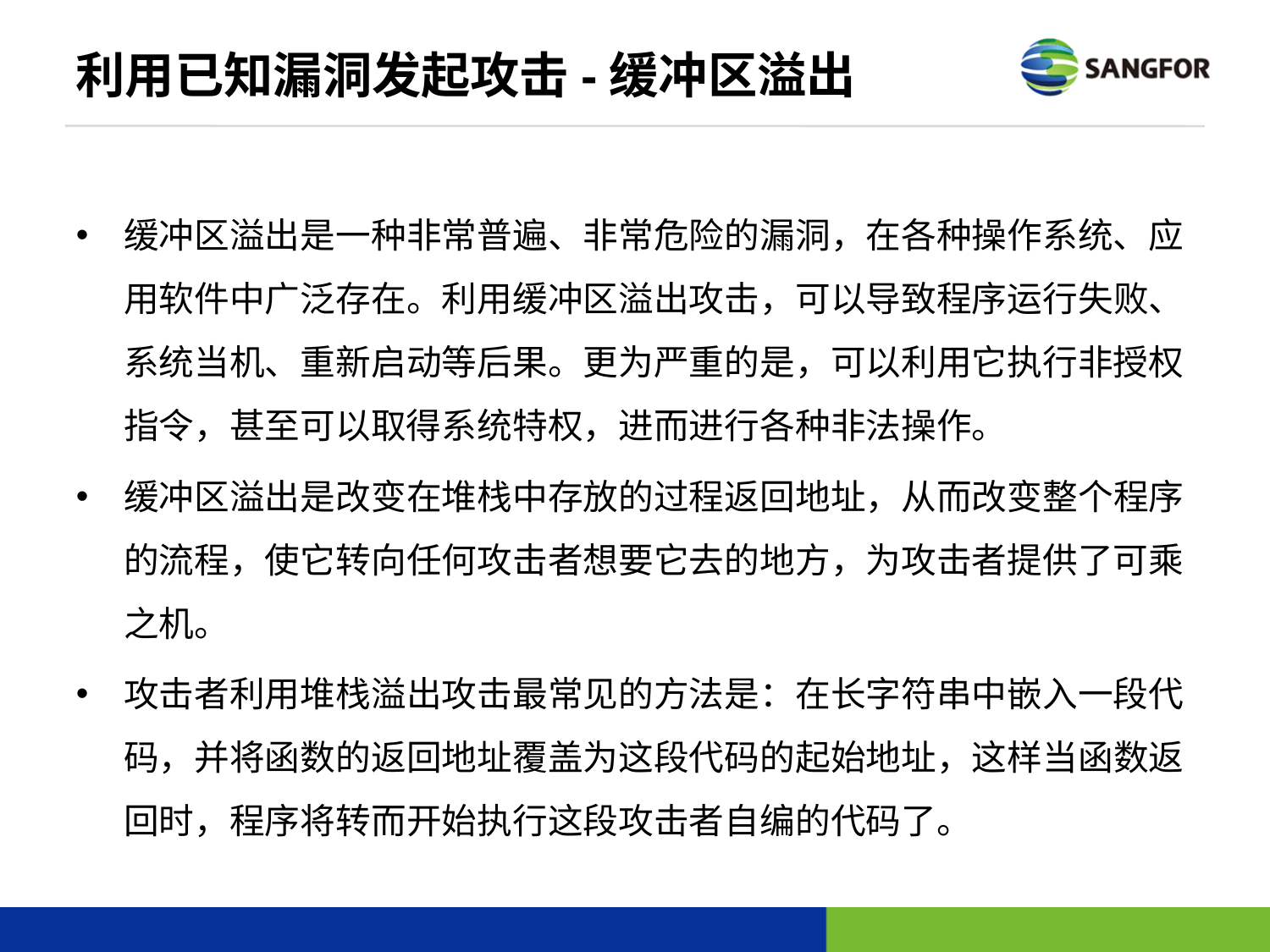

# 利用已知漏洞发起攻击-缓冲区溢出
缓冲区溢出是一种非常普遍、非常危险的漏洞，在各种操作系统、应用软件中广泛存在。利用缓冲区溢出攻击，可以导致程序运行失败、系统当机、重新启动等后果。更为严重的是，可以利用它执行非授权指令，甚至可以取得系统特权，进而进行各种非法操作。
缓冲区溢出是改变在堆栈中存放的过程返回地址，从而改变整个程序的流程，使它转向任何攻击者想要它去的地方，为攻击者提供了可乘之机。
攻击者利用堆栈溢出攻击最常见的方法是：在长字符串中嵌入一段代码，并将函数的返回地址覆盖为这段代码的起始地址，这样当函数返回时，程序将转而开始执行这段攻击者自编的代码了。